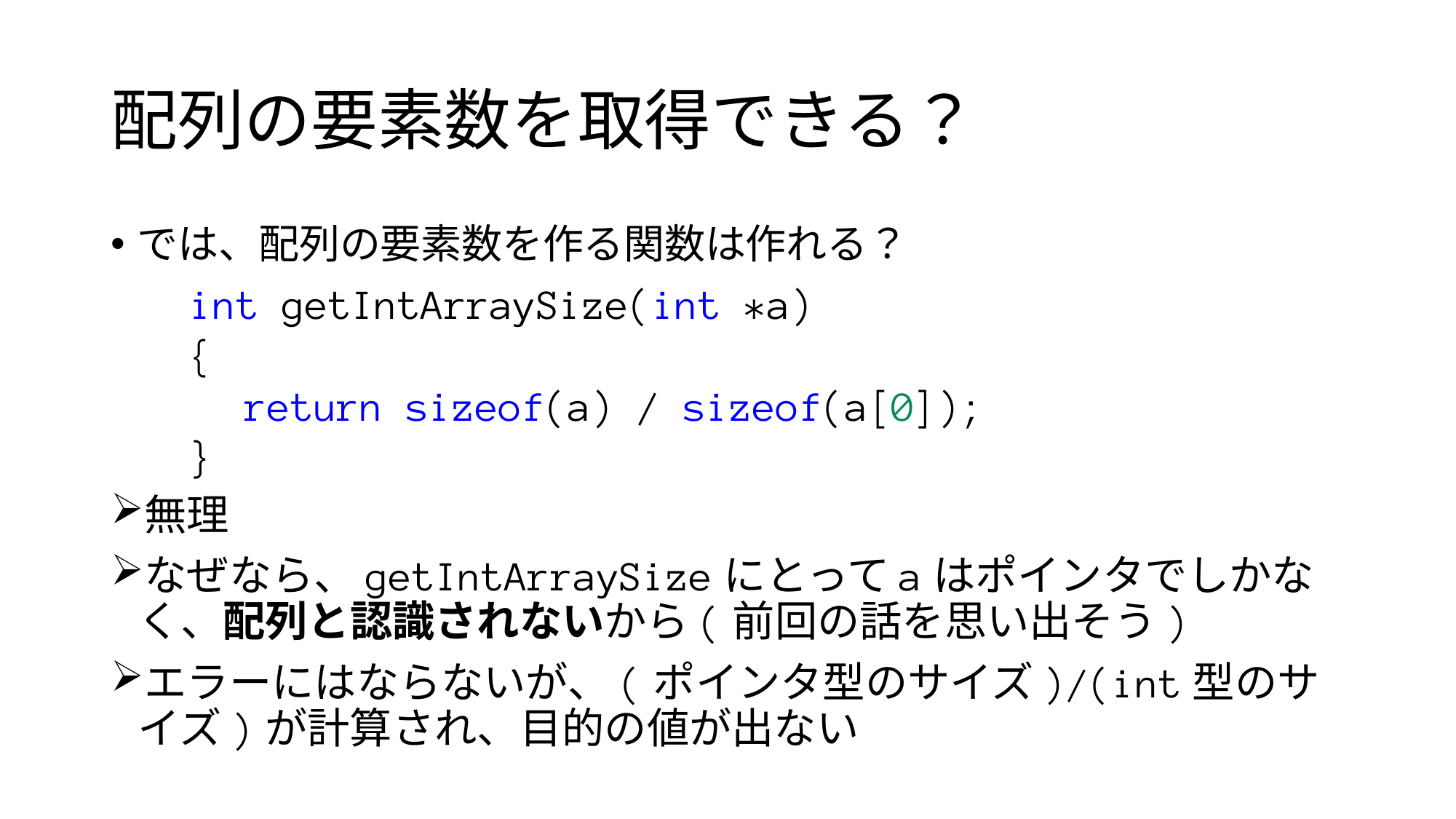

# 配列の要素数を取得できる？
では、配列の要素数を作る関数は作れる？
int getIntArraySize(int *a)
{
return sizeof(a) / sizeof(a[0]);
}
無理
なぜなら、getIntArraySizeにとってaはポインタでしかなく、配列と認識されないから(前回の話を思い出そう)
エラーにはならないが、(ポインタ型のサイズ)/(int型のサイズ)が計算され、目的の値が出ない